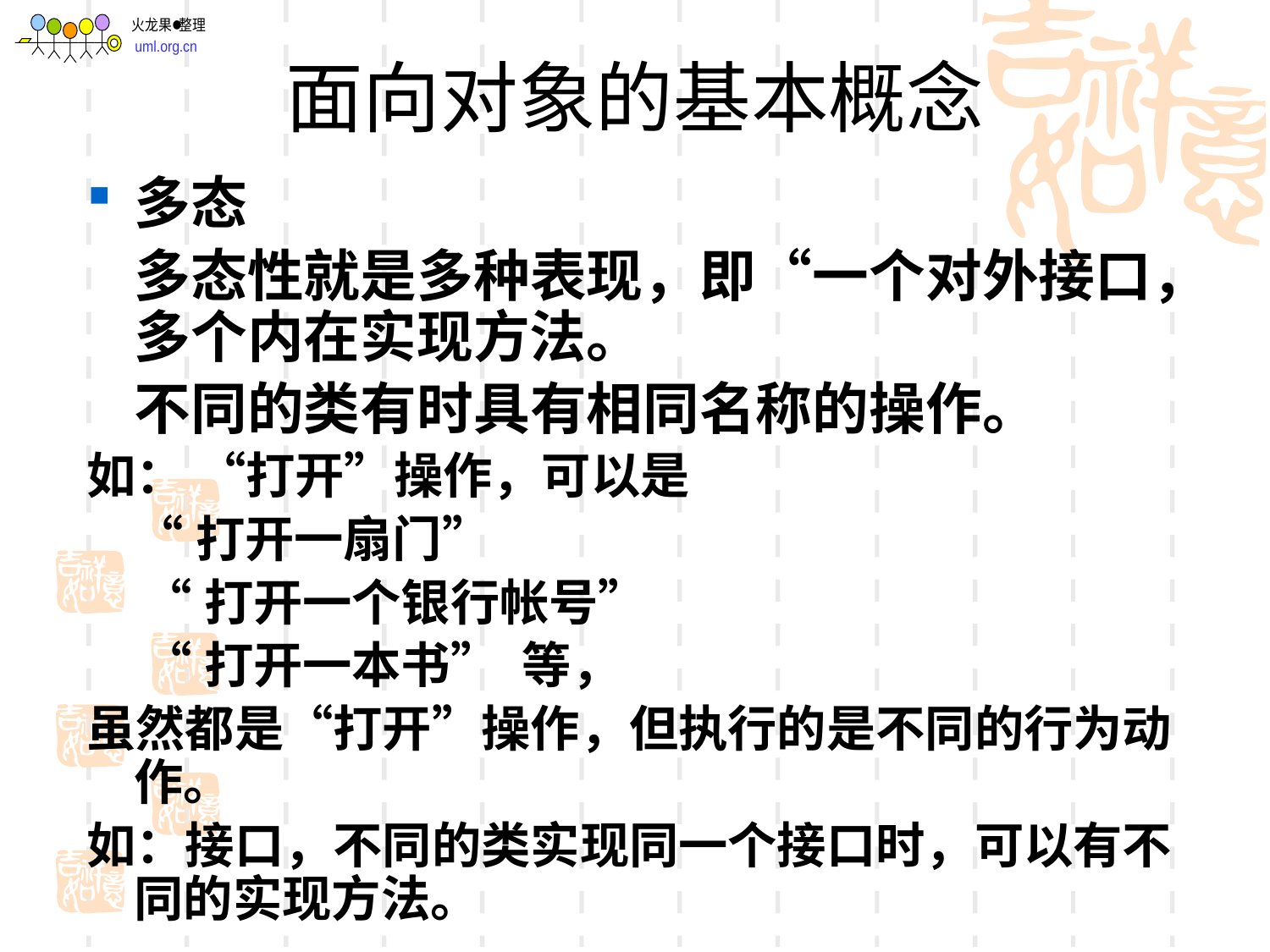

# 面向对象的基本概念
多态
	多态性就是多种表现，即“一个对外接口，多个内在实现方法。
	不同的类有时具有相同名称的操作。
如： “打开”操作，可以是
	“打开一扇门”
     “打开一个银行帐号”
     “打开一本书”  等，
虽然都是“打开”操作，但执行的是不同的行为动作。
如：接口，不同的类实现同一个接口时，可以有不同的实现方法。